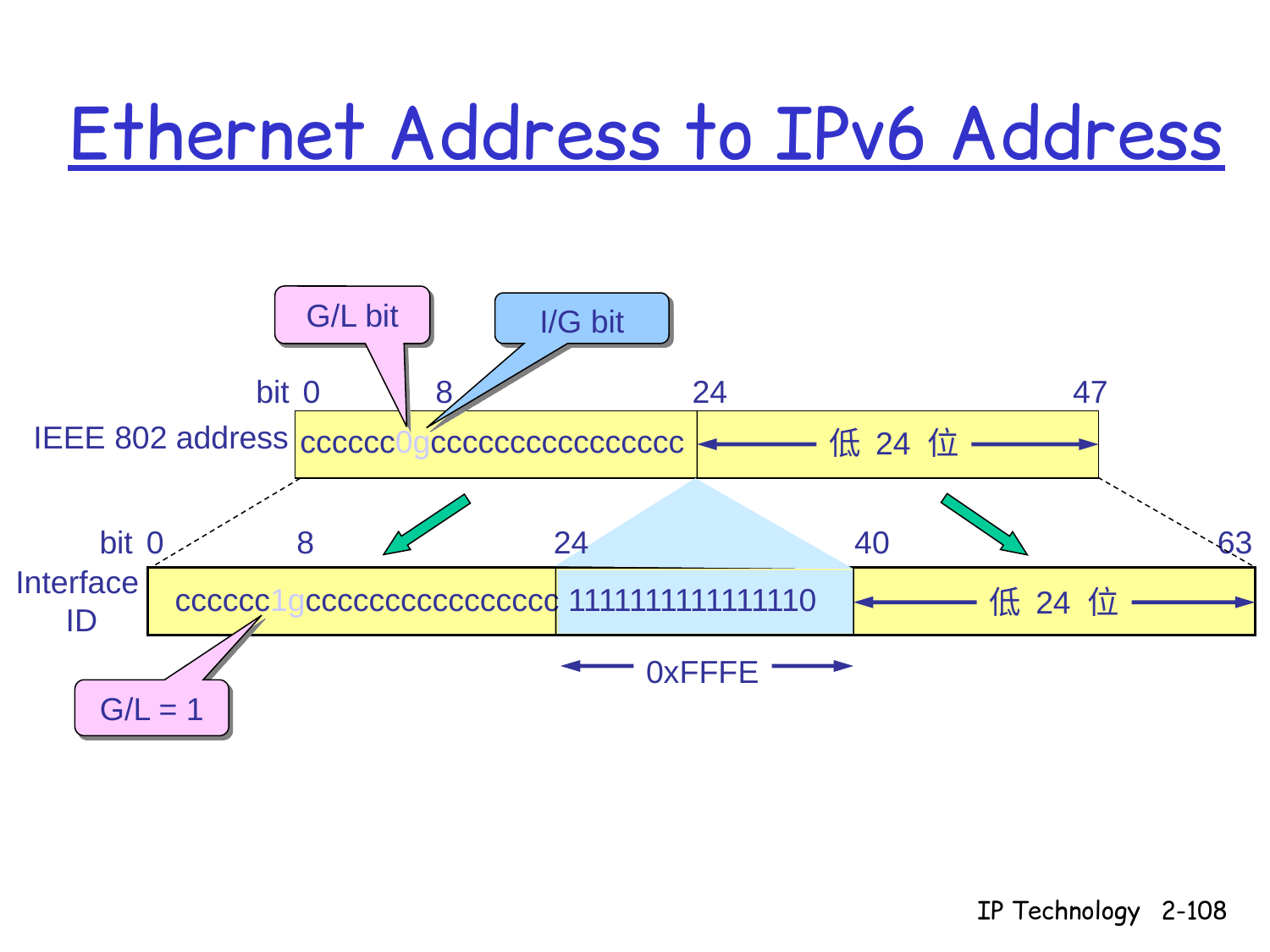

# Ethernet Address to IPv6 Address
G/L bit
I/G bit
bit  0             8                           24                                       47

IEEE 802 address
cccccc0gcccccccccccccccc
低 24 位

bit   0               8                           24                              40                                     63
Interface
ID

cccccc1gcccccccccccccccc 1111111111111110
低 24 位

0xFFFE

G/L = 1
IP Technology
2-108